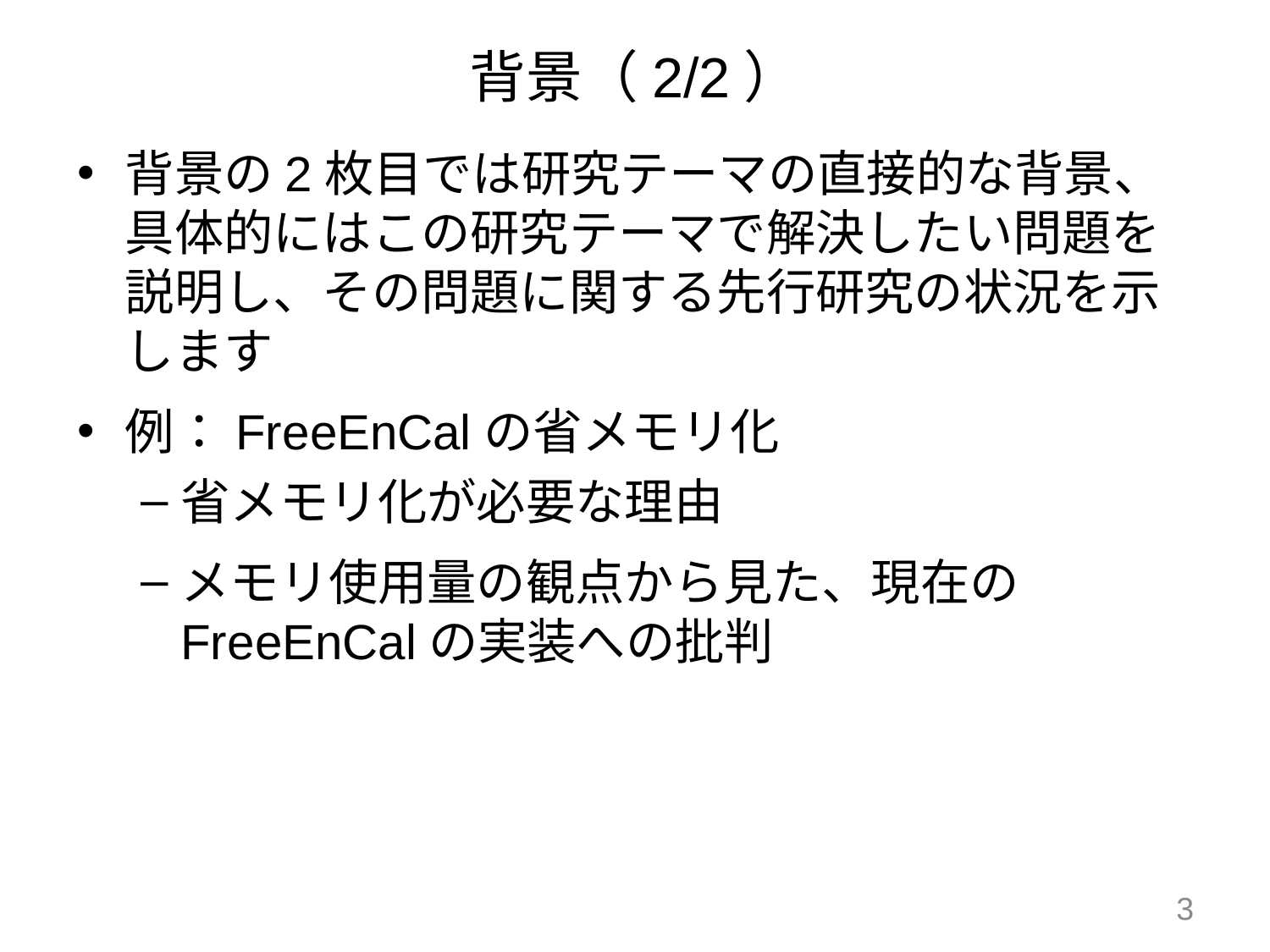

# 背景（2/2）
背景の2枚目では研究テーマの直接的な背景、
具体的にはこの研究テーマで解決したい問題を説明し、その問題に関する先行研究の状況を示します
例：FreeEnCalの省メモリ化
省メモリ化が必要な理由
メモリ使用量の観点から見た、現在のFreeEnCalの実装への批判
3